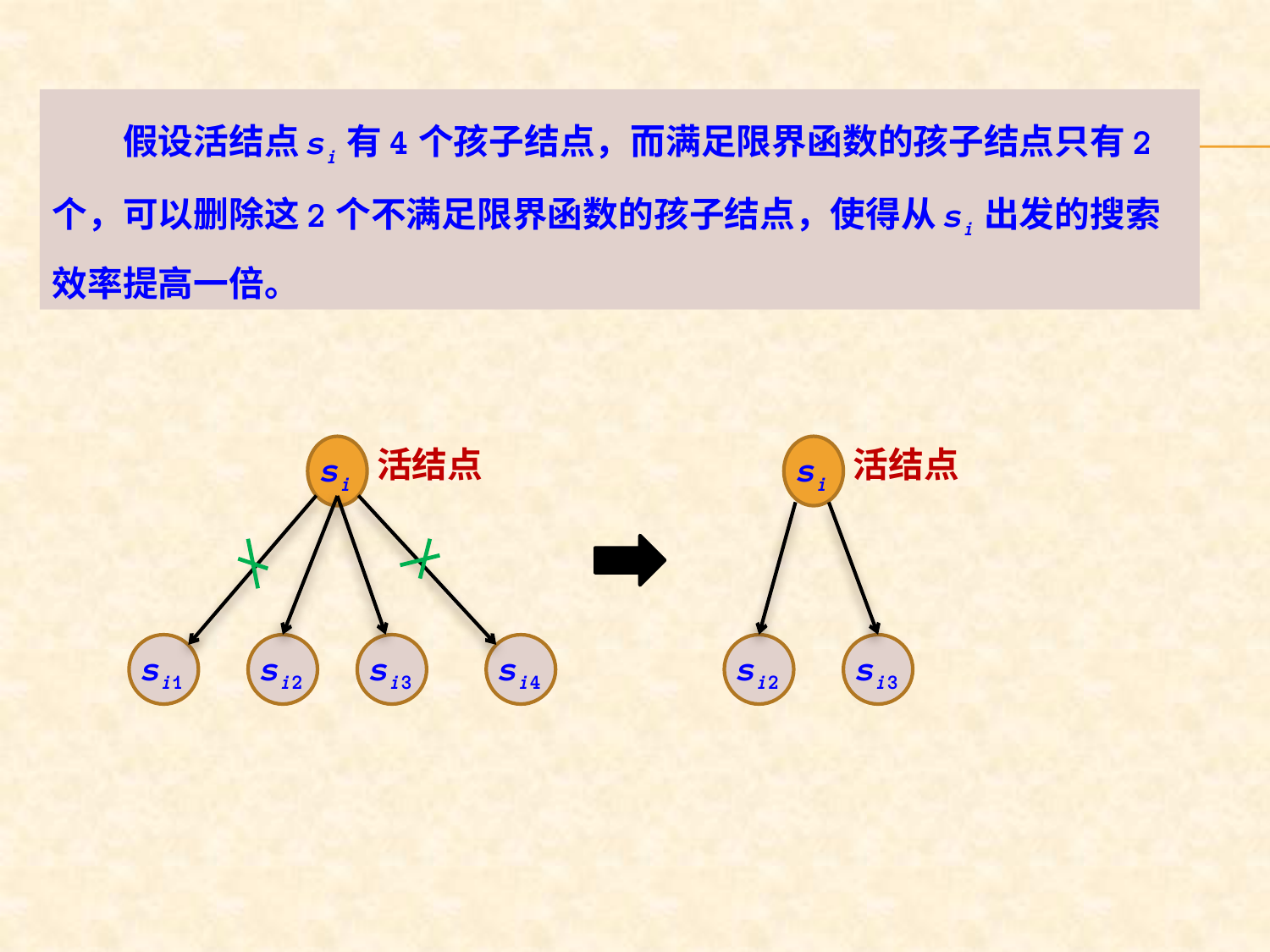

假设活结点si有4个孩子结点，而满足限界函数的孩子结点只有2个，可以删除这2个不满足限界函数的孩子结点，使得从si出发的搜索效率提高一倍。
si
活结点
si1
si2
si3
si4
si
活结点

si2
si3